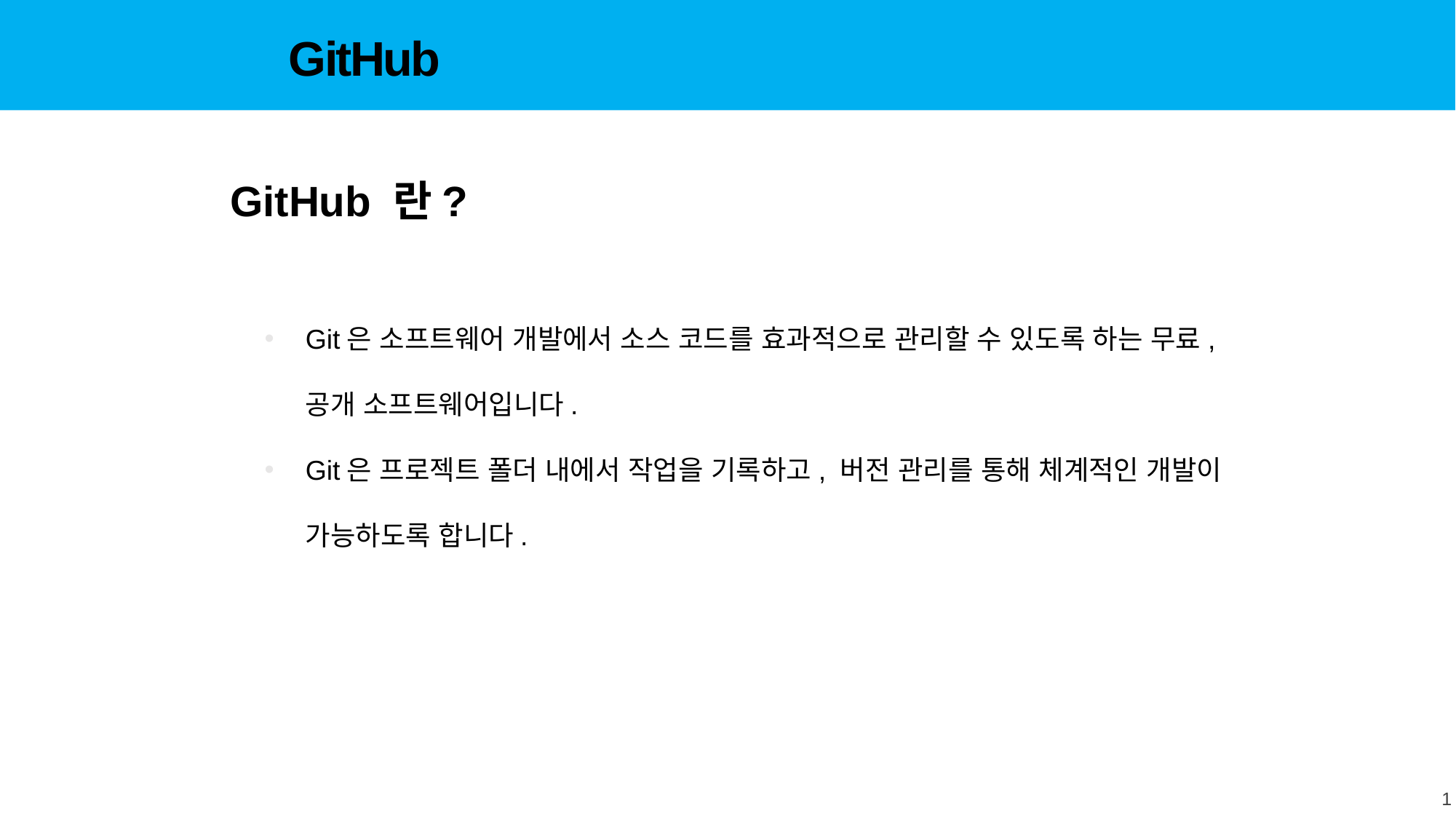

GitHub
GitHub 란?
Git은 소프트웨어 개발에서 소스 코드를 효과적으로 관리할 수 있도록 하는 무료, 공개 소프트웨어입니다.
Git은 프로젝트 폴더 내에서 작업을 기록하고, 버전 관리를 통해 체계적인 개발이 가능하도록 합니다.